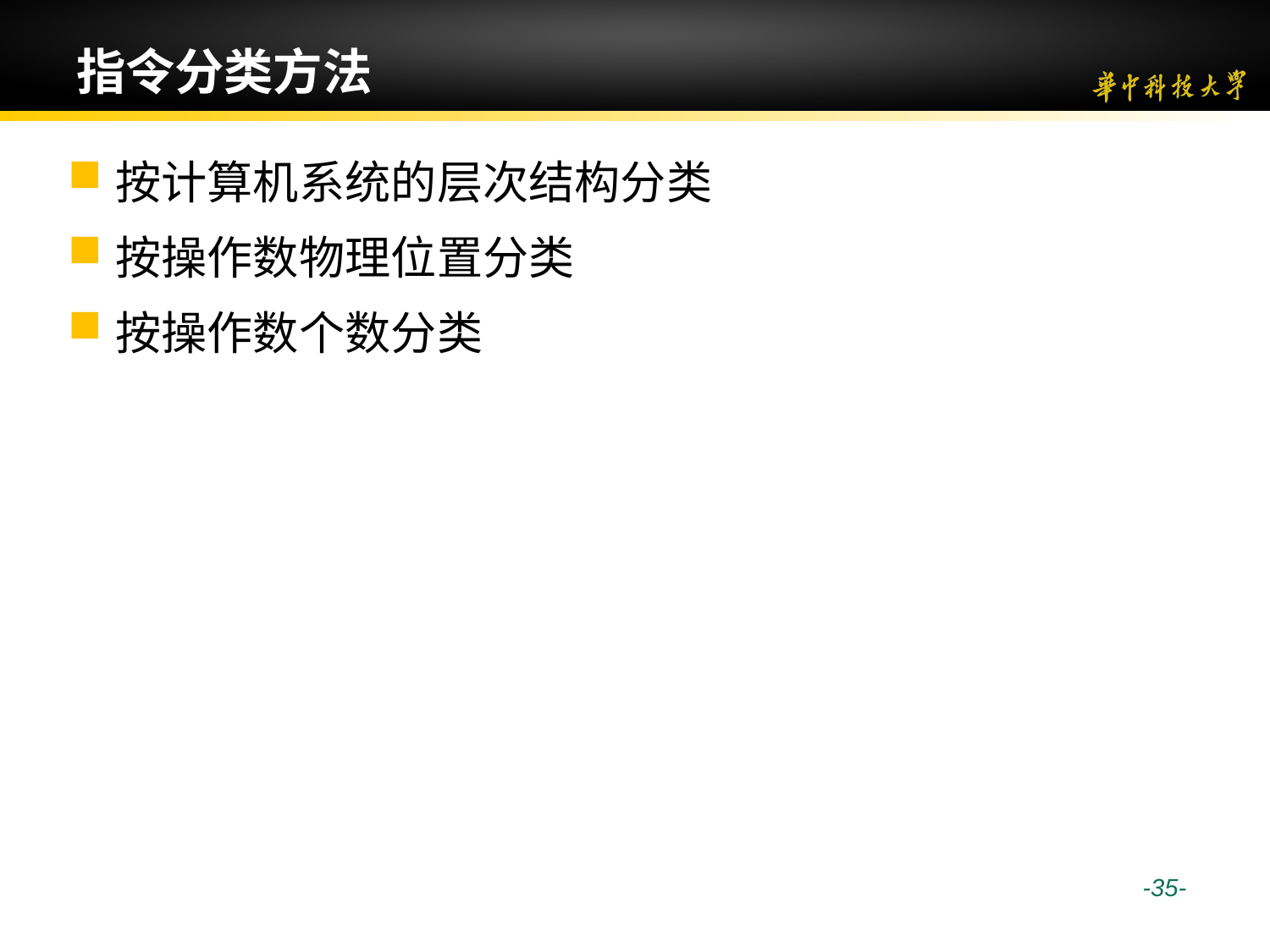

# 指令分类方法
按计算机系统的层次结构分类
按操作数物理位置分类
按操作数个数分类
 -35-